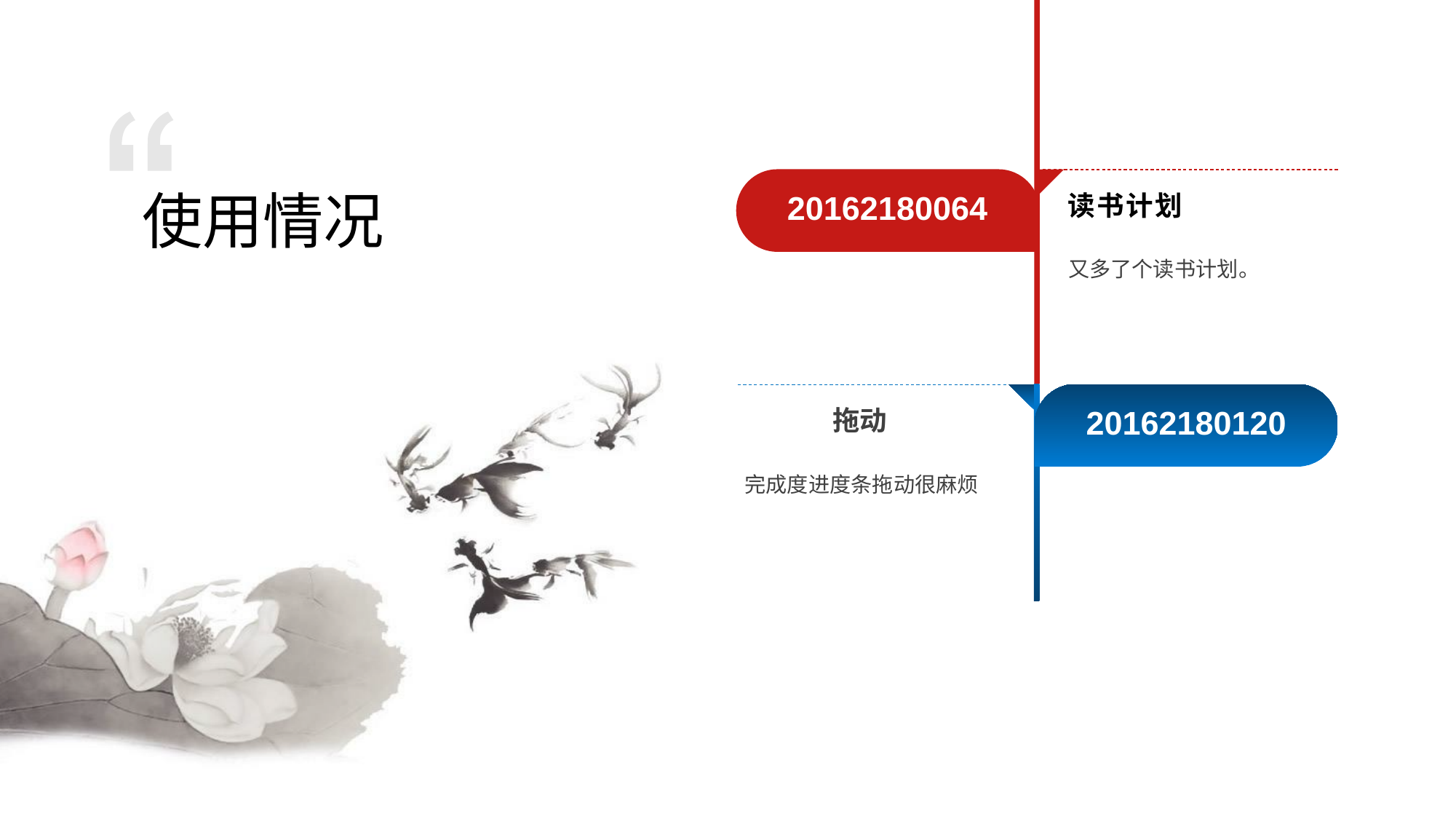

使用情况

20162180064
读书计划
又多了个读书计划。

20162180120
拖动

完成度进度条拖动很麻烦
2016/08/05